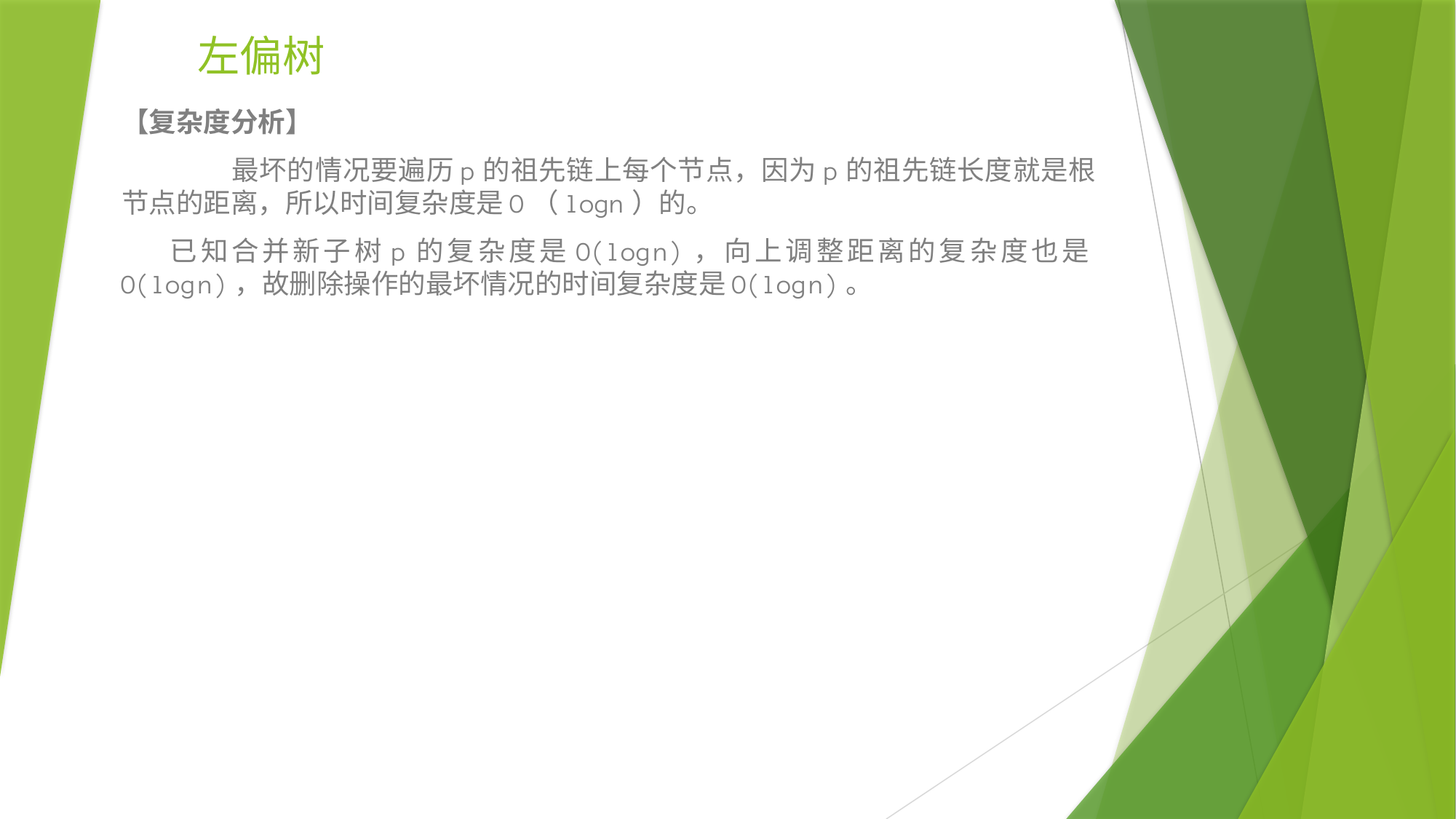

# 左偏树
【复杂度分析】
	最坏的情况要遍历p的祖先链上每个节点，因为p的祖先链长度就是根节点的距离，所以时间复杂度是O（logn）的。
    已知合并新子树p的复杂度是O(logn)，向上调整距离的复杂度也是O(logn)，故删除操作的最坏情况的时间复杂度是O(logn)。